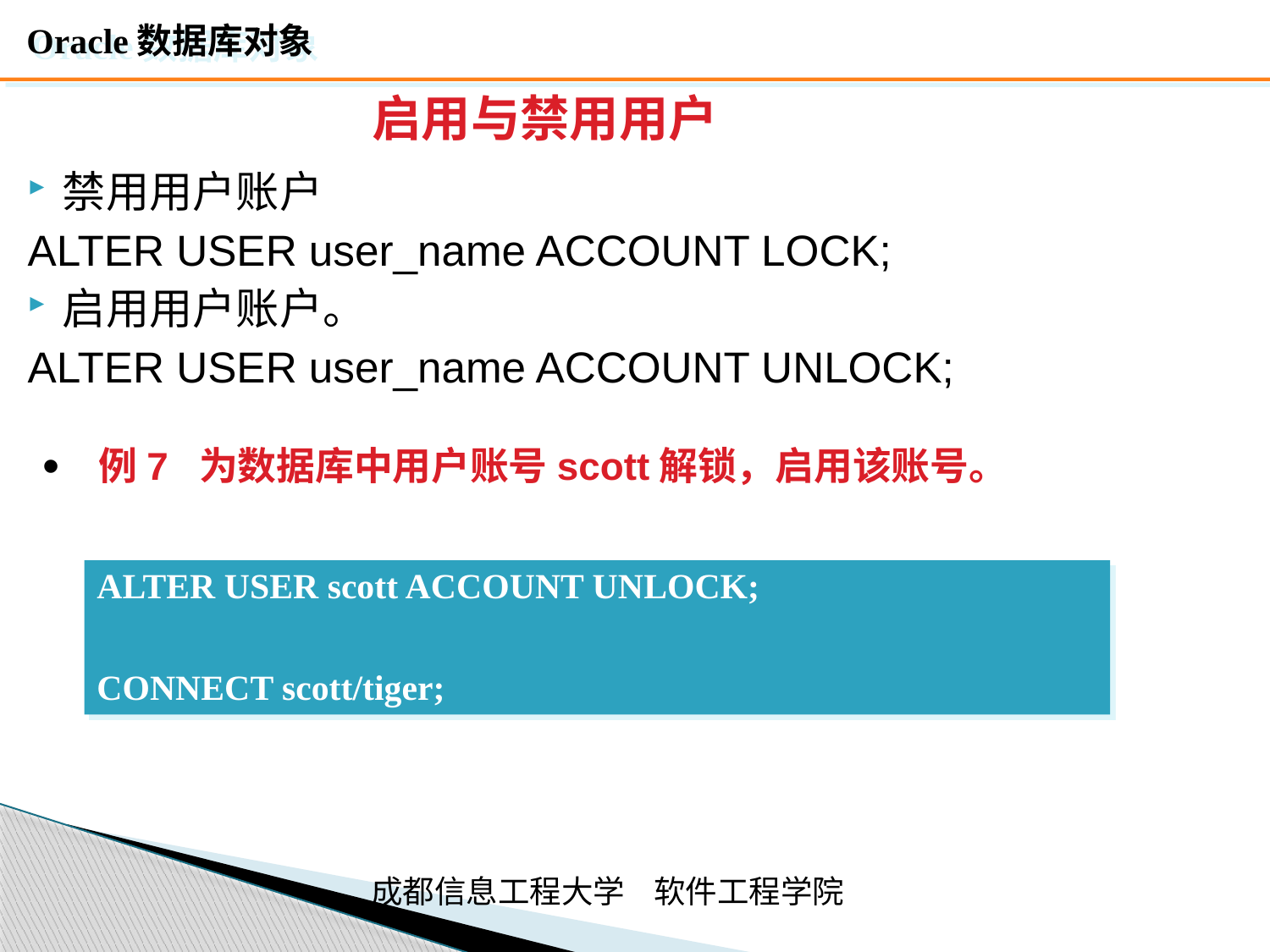

Oracle数据库对象

启用与禁用用户
禁用用户账户
ALTER USER user_name ACCOUNT LOCK;
启用用户账户。
ALTER USER user_name ACCOUNT UNLOCK;
例7  为数据库中用户账号scott解锁，启用该账号。
ALTER USER scott ACCOUNT UNLOCK;

CONNECT scott/tiger;